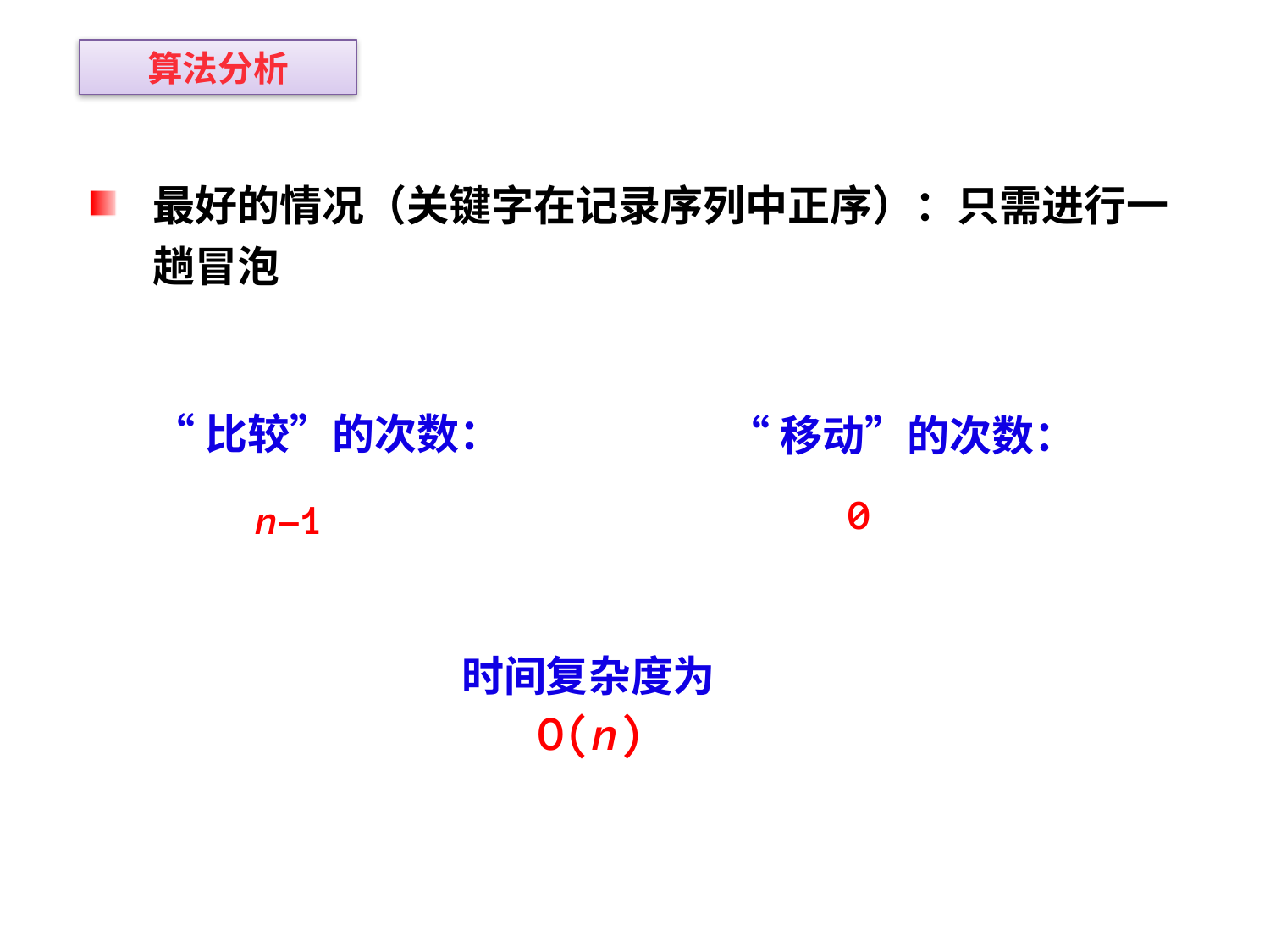

算法分析
最好的情况（关键字在记录序列中正序）：只需进行一趟冒泡
“比较”的次数：
“移动”的次数：
0
n-1
时间复杂度为O(n)